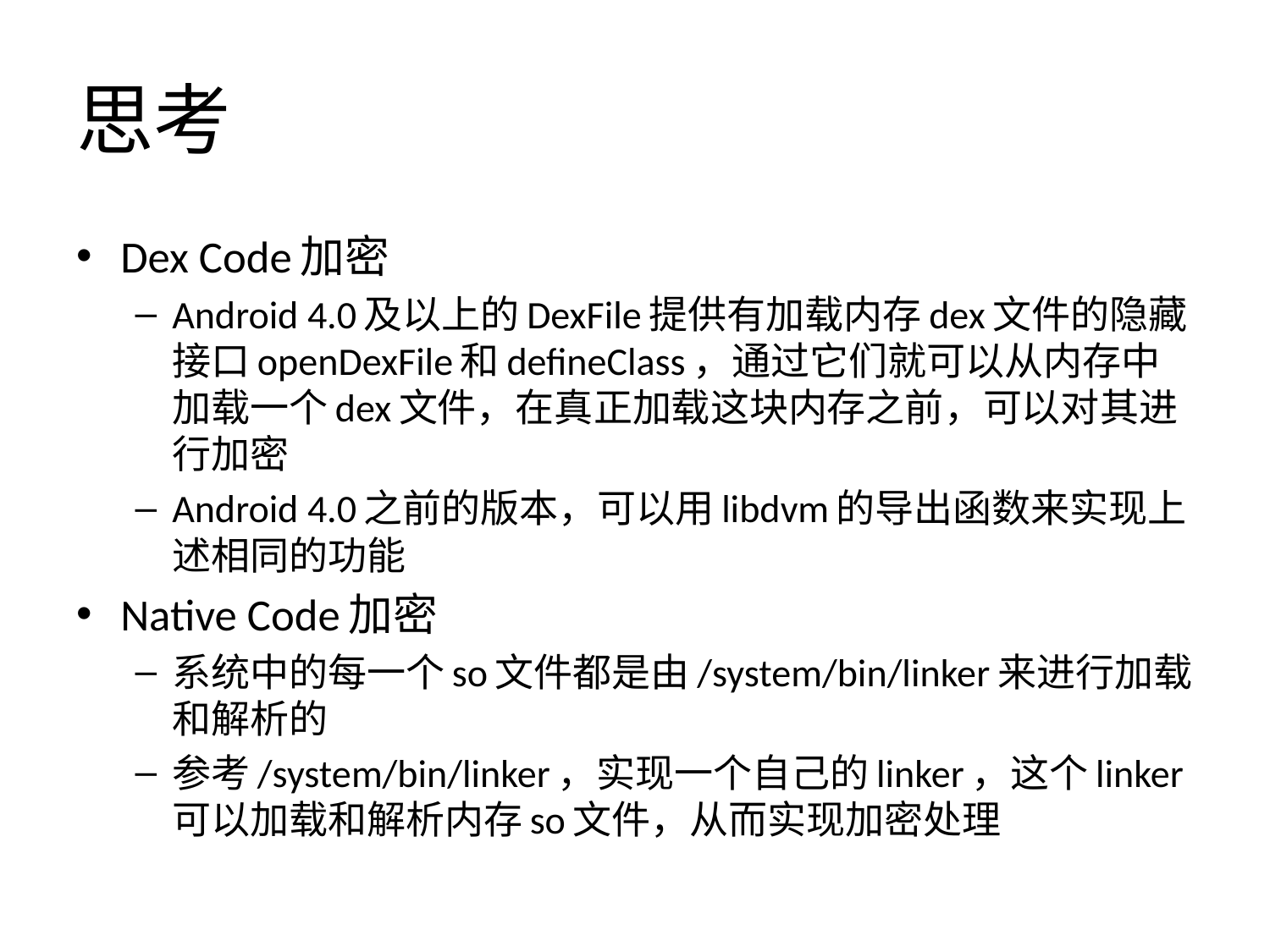

# 思考
Dex Code加密
Android 4.0及以上的DexFile提供有加载内存dex文件的隐藏接口openDexFile和defineClass，通过它们就可以从内存中加载一个dex文件，在真正加载这块内存之前，可以对其进行加密
Android 4.0之前的版本，可以用libdvm的导出函数来实现上述相同的功能
Native Code加密
系统中的每一个so文件都是由/system/bin/linker来进行加载和解析的
参考/system/bin/linker，实现一个自己的linker，这个linker可以加载和解析内存so文件，从而实现加密处理